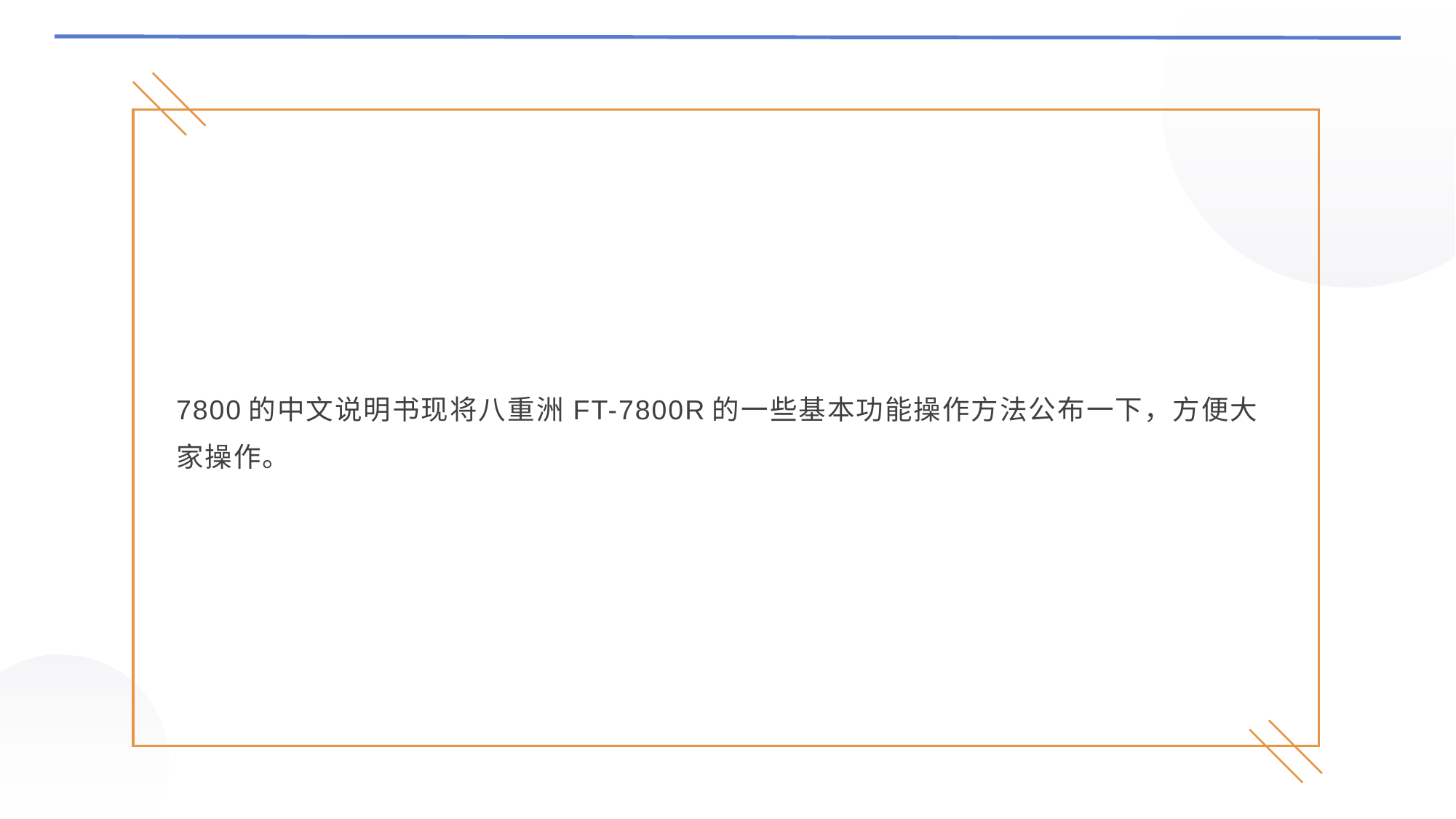

7800的中文说明书现将八重洲FT-7800R的一些基本功能操作方法公布一下，方便大家操作。